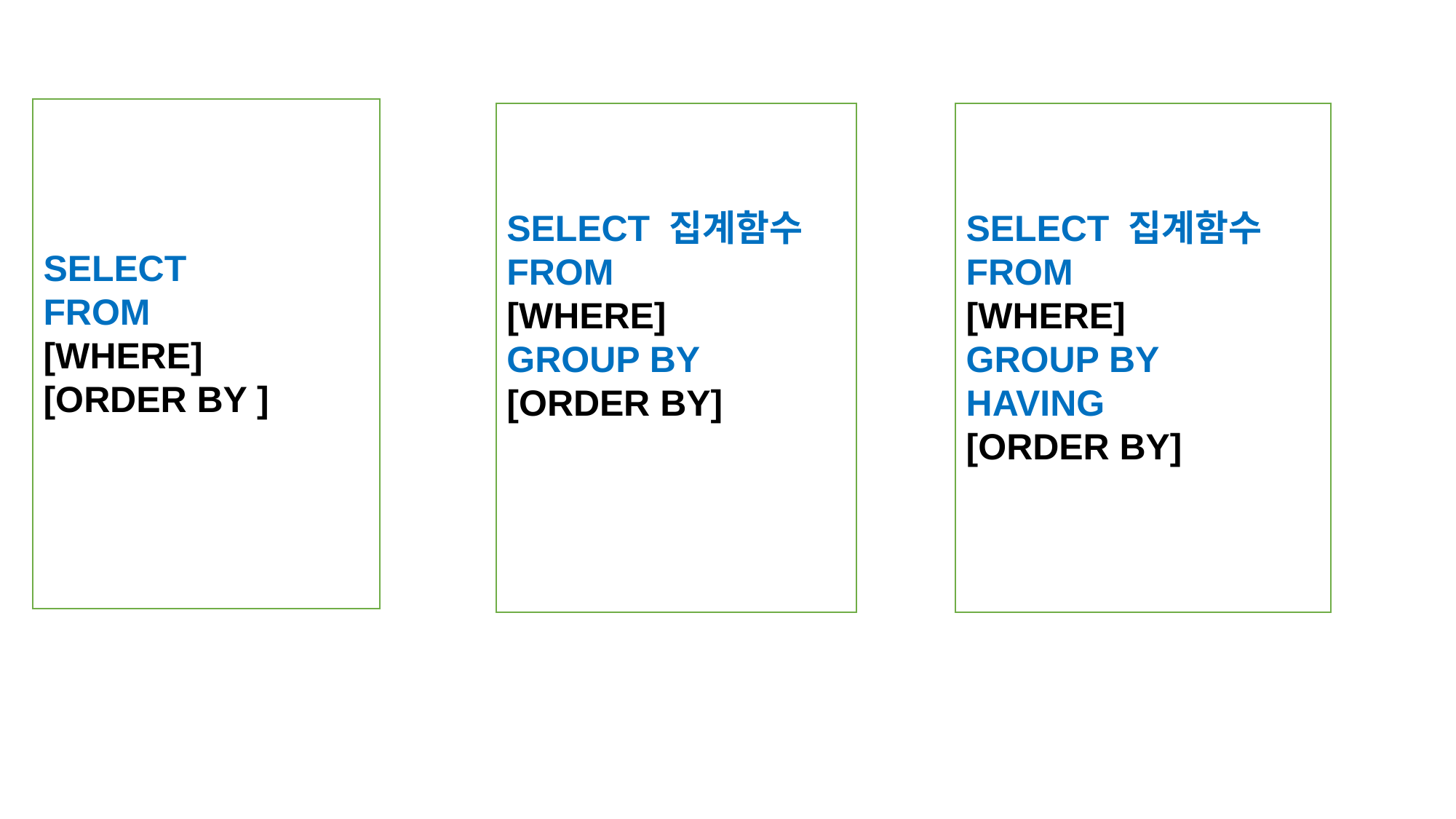

SELECT
FROM
[WHERE]
[ORDER BY ]

SELECT 집계함수
FROM
[WHERE]
GROUP BY
[ORDER BY]

SELECT 집계함수
FROM
[WHERE]
GROUP BY
HAVING
[ORDER BY]